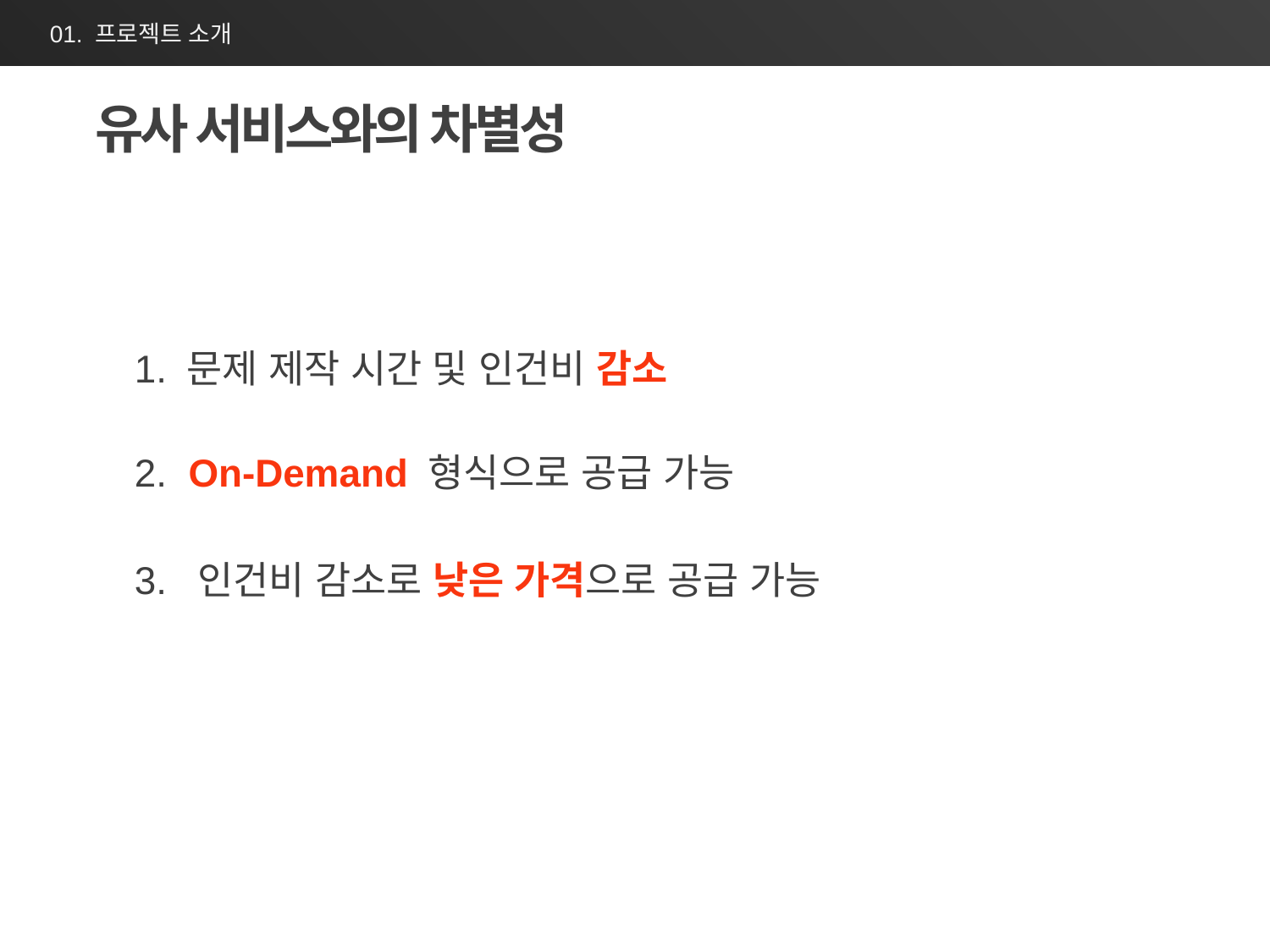

01. 프로젝트 소개
유사 서비스와의 차별성
1. 문제 제작 시간 및 인건비 감소
2.  On-Demand 형식으로 공급 가능
3.  인건비 감소로 낮은 가격으로 공급 가능